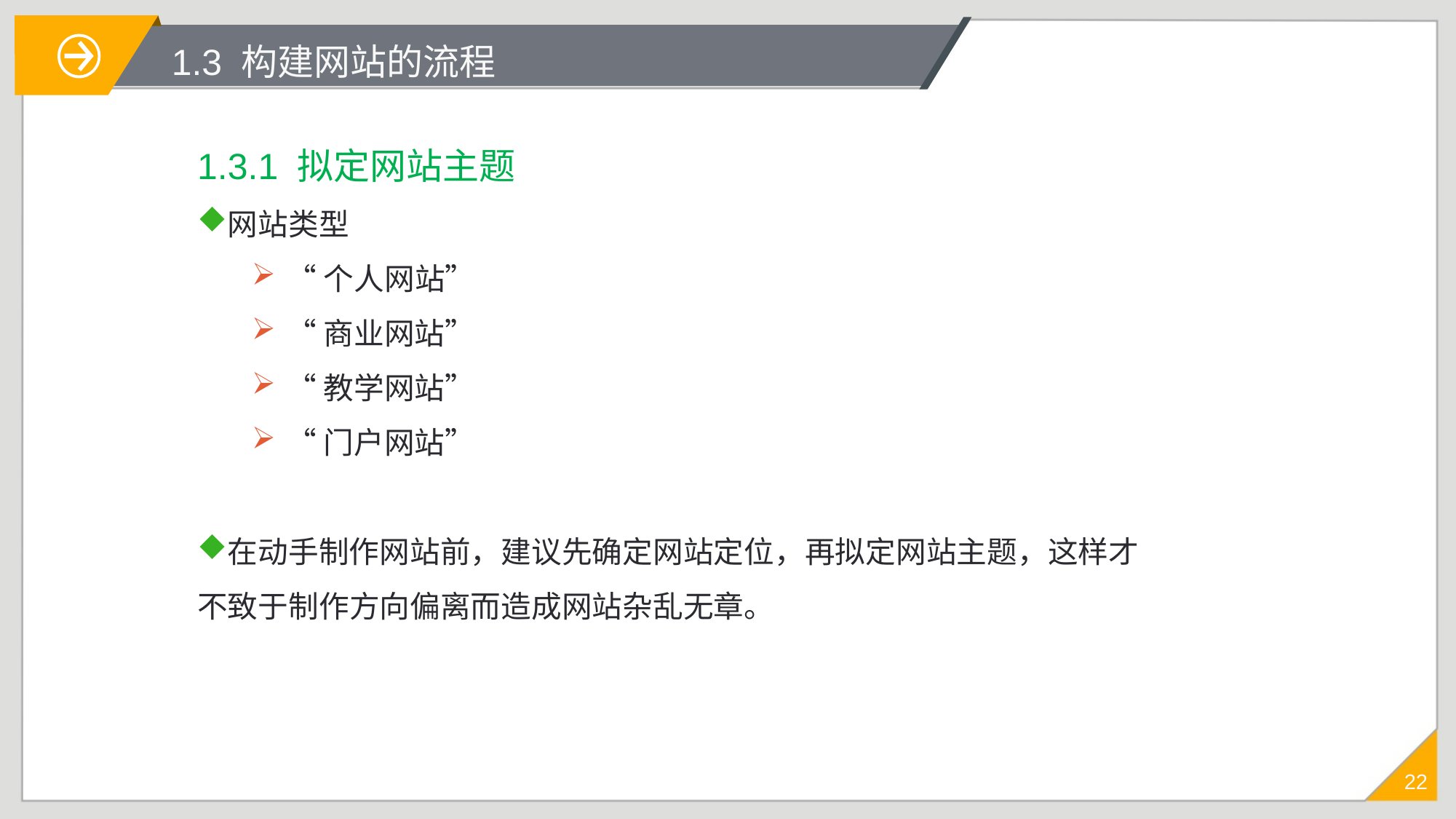

# 1.3 构建网站的流程
1.3.1 拟定网站主题
网站类型
“个人网站”
“商业网站”
“教学网站”
“门户网站”

在动手制作网站前，建议先确定网站定位，再拟定网站主题，这样才不致于制作方向偏离而造成网站杂乱无章。